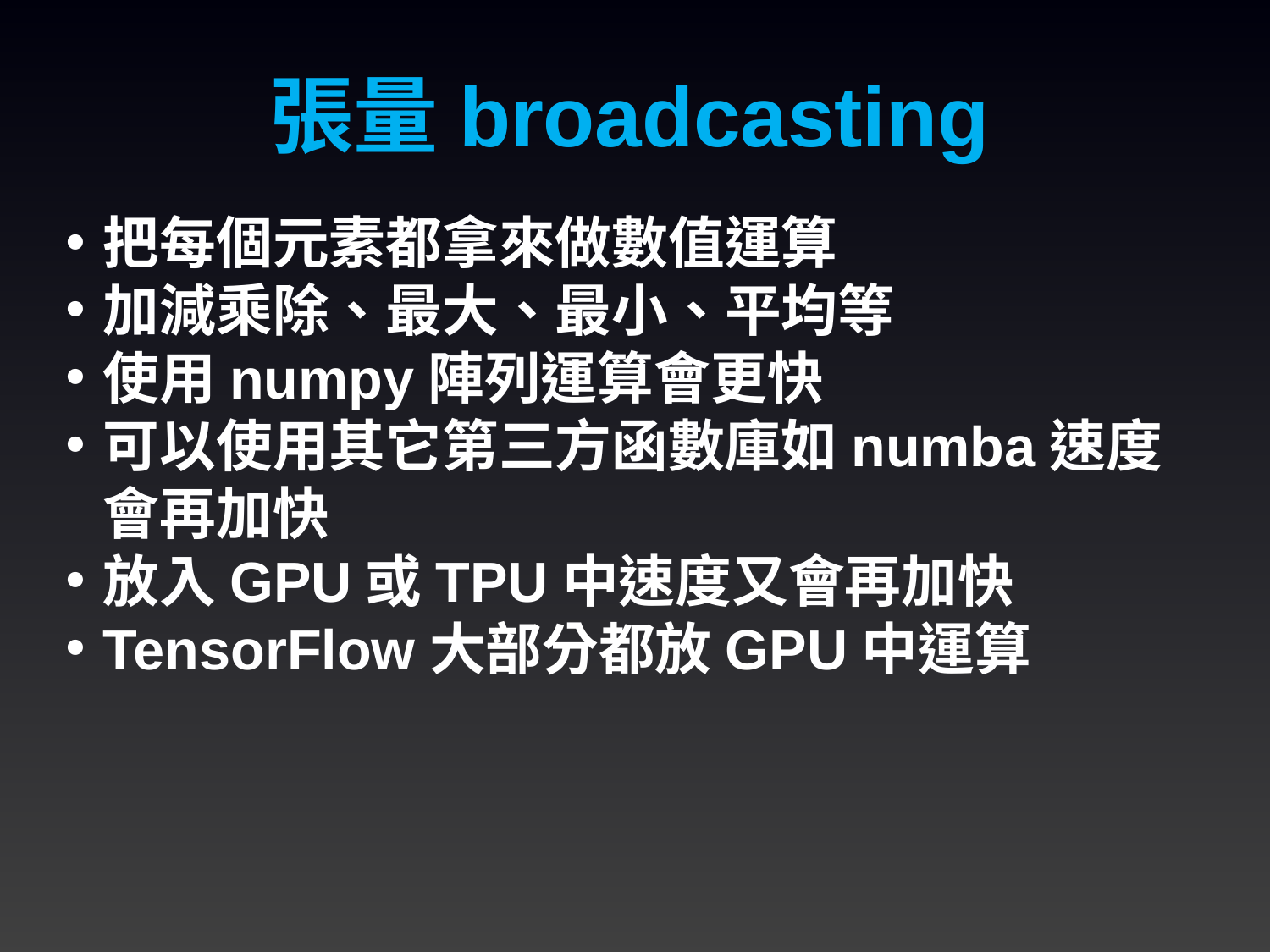

張量broadcasting
把每個元素都拿來做數值運算
加減乘除、最大、最小、平均等
使用numpy陣列運算會更快
可以使用其它第三方函數庫如numba速度會再加快
放入GPU或TPU中速度又會再加快
TensorFlow大部分都放GPU中運算